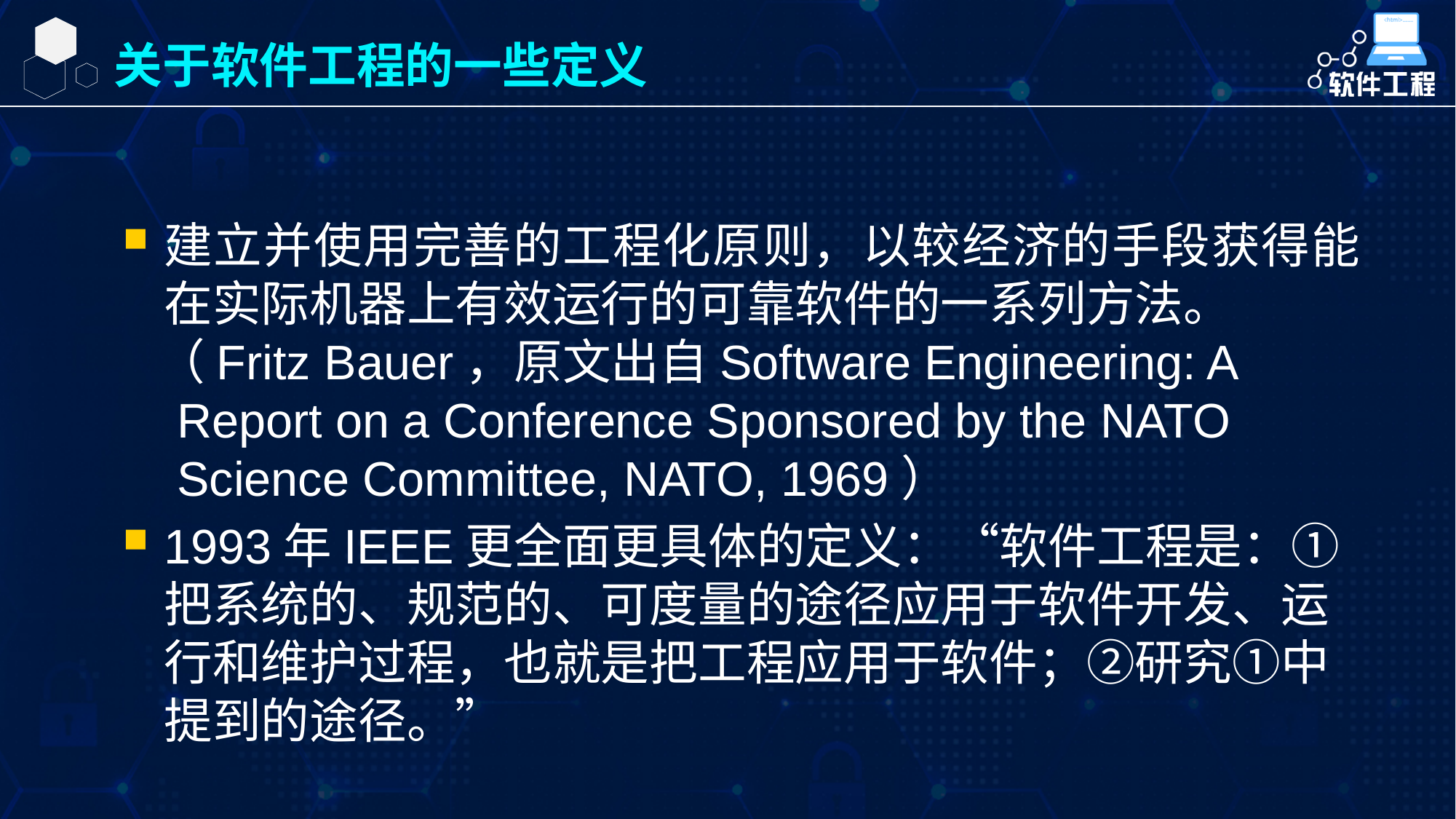

关于软件工程的一些定义

建立并使用完善的工程化原则，以较经济的手段获得能在实际机器上有效运行的可靠软件的一系列方法。
  （Fritz Bauer，原文出自Software Engineering: A
    Report on a Conference Sponsored by the NATO
    Science Committee, NATO, 1969）
1993年IEEE更全面更具体的定义：“软件工程是：①把系统的、规范的、可度量的途径应用于软件开发、运行和维护过程，也就是把工程应用于软件；②研究①中提到的途径。”